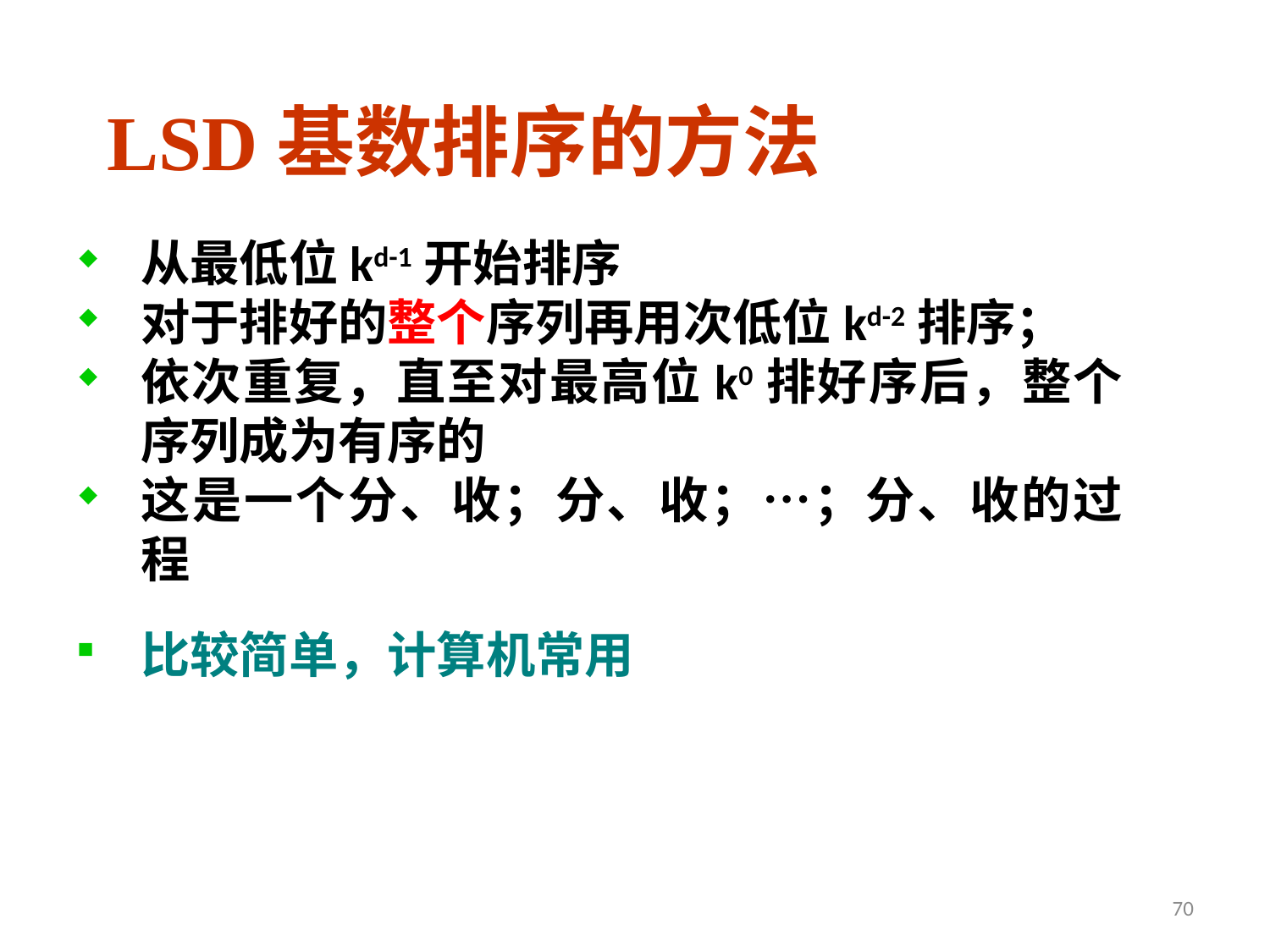

LSD基数排序的方法
从最低位kd-1开始排序
对于排好的整个序列再用次低位kd-2排序；
依次重复，直至对最高位k0排好序后，整个序列成为有序的
这是一个分、收；分、收；…；分、收的过程

比较简单，计算机常用

70